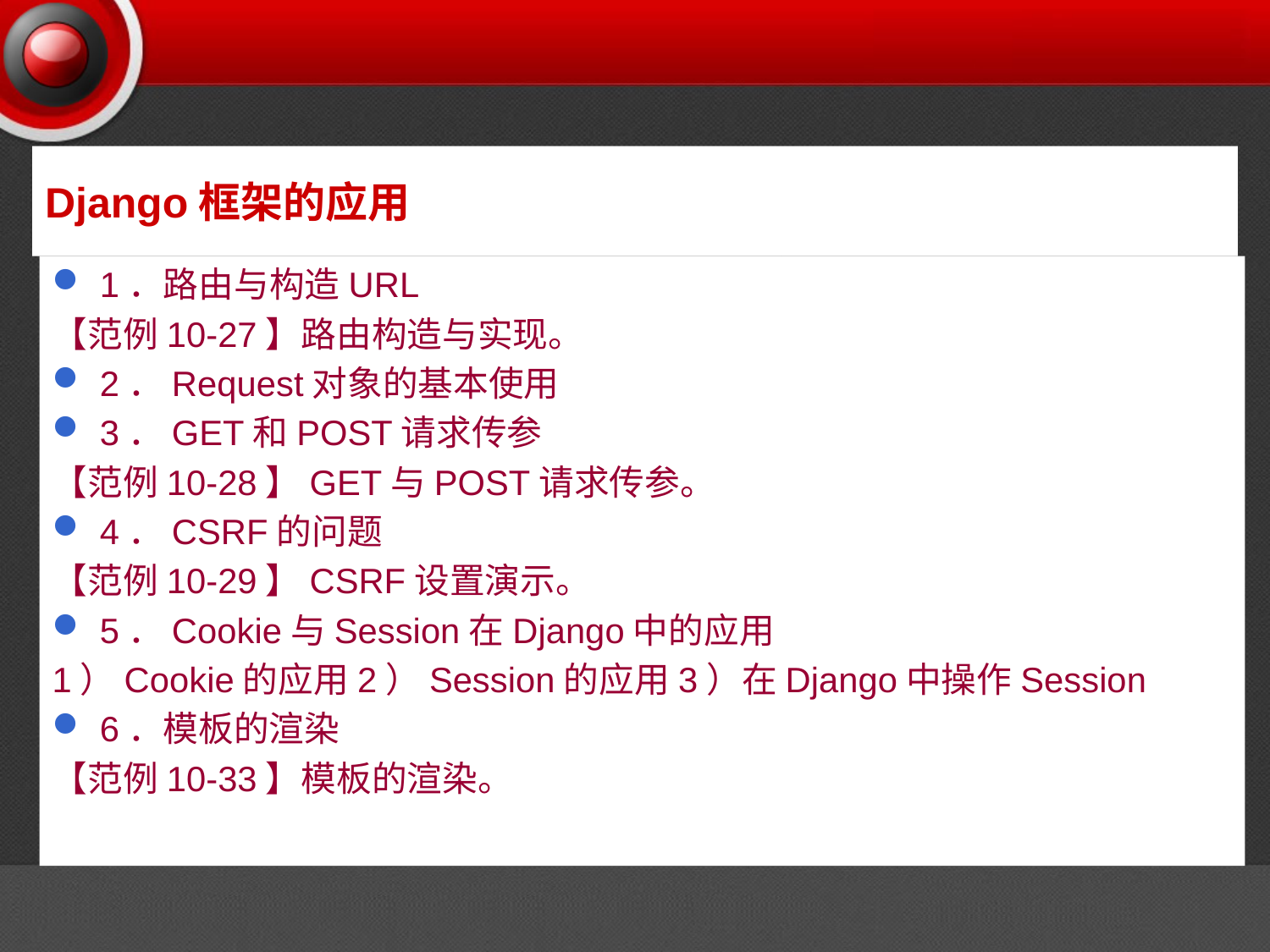

# Django框架的应用
1．路由与构造URL
【范例10-27】路由构造与实现。
2．Request对象的基本使用
3．GET和POST请求传参
【范例10-28】GET与POST请求传参。
4．CSRF的问题
【范例10-29】CSRF设置演示。
5．Cookie与Session在Django中的应用
1）Cookie的应用2）Session的应用3）在Django中操作Session
6．模板的渲染
【范例10-33】模板的渲染。